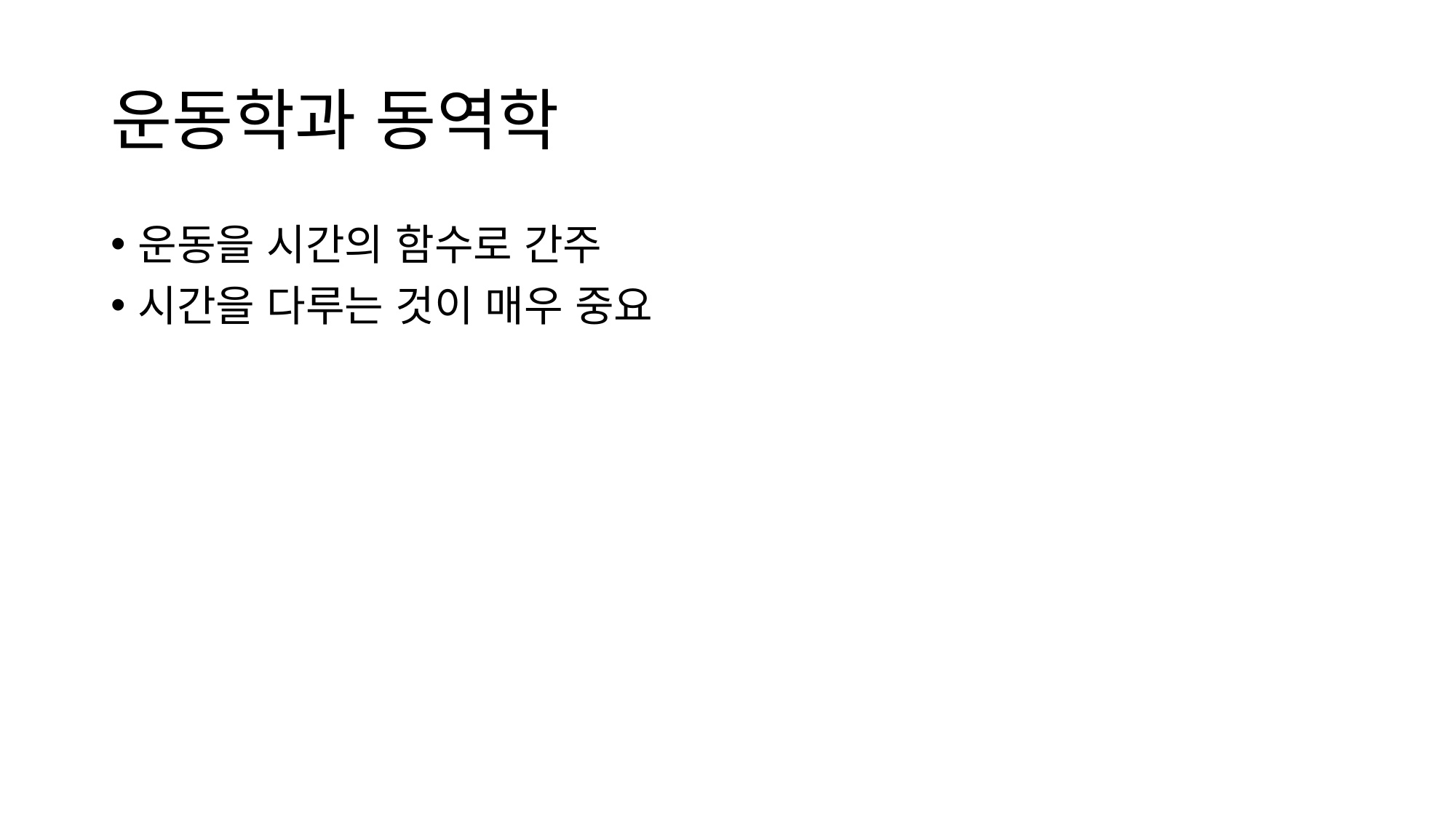

# 운동학과 동역학
운동을 시간의 함수로 간주
시간을 다루는 것이 매우 중요